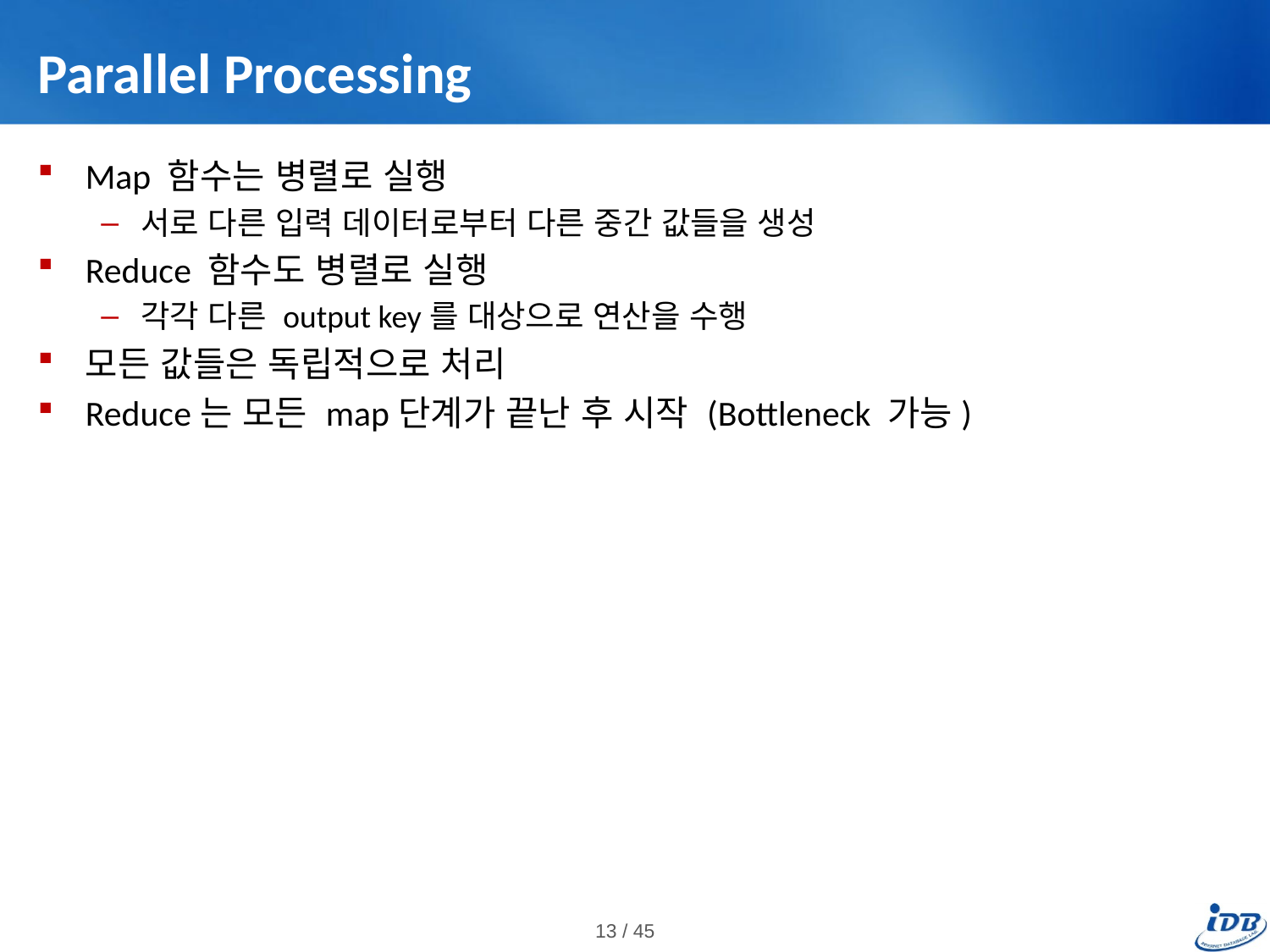

# Parallel Processing
Map 함수는 병렬로 실행
서로 다른 입력 데이터로부터 다른 중간 값들을 생성
Reduce 함수도 병렬로 실행
각각 다른 output key를 대상으로 연산을 수행
모든 값들은 독립적으로 처리
Reduce는 모든 map단계가 끝난 후 시작 (Bottleneck 가능)